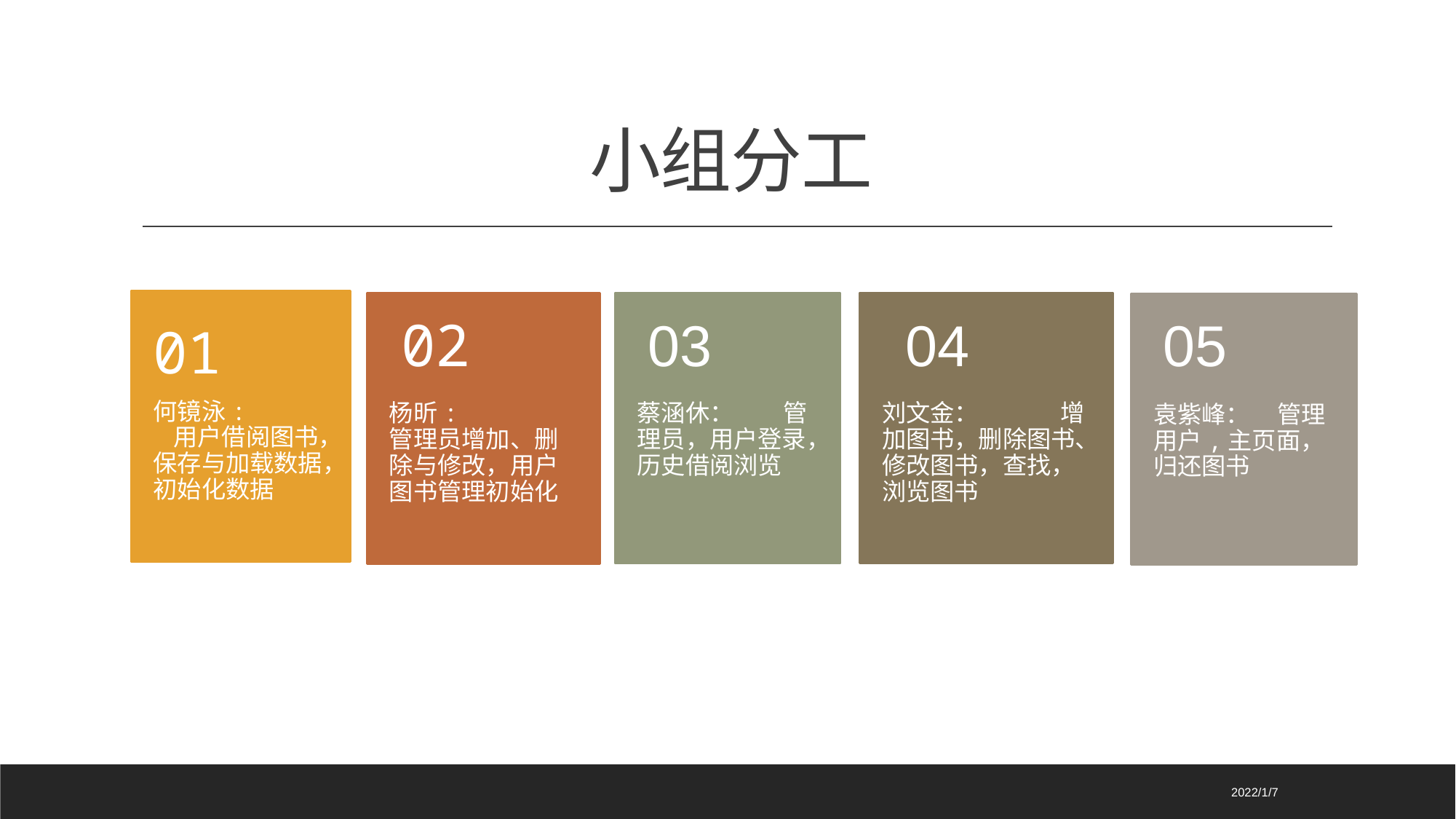

# 小组分工
何镜泳:       用户借阅图书，保存与加载数据，初始化数据
01
杨昕:        管理员增加、删除与修改，用户图书管理初始化
02
蔡涵休：         管理员，用户登录，历史借阅浏览
03
刘文金：               增加图书，删除图书、修改图书，查找，浏览图书
04
袁紫峰：     管理用户,主页面，归还图书
05
2022/1/7